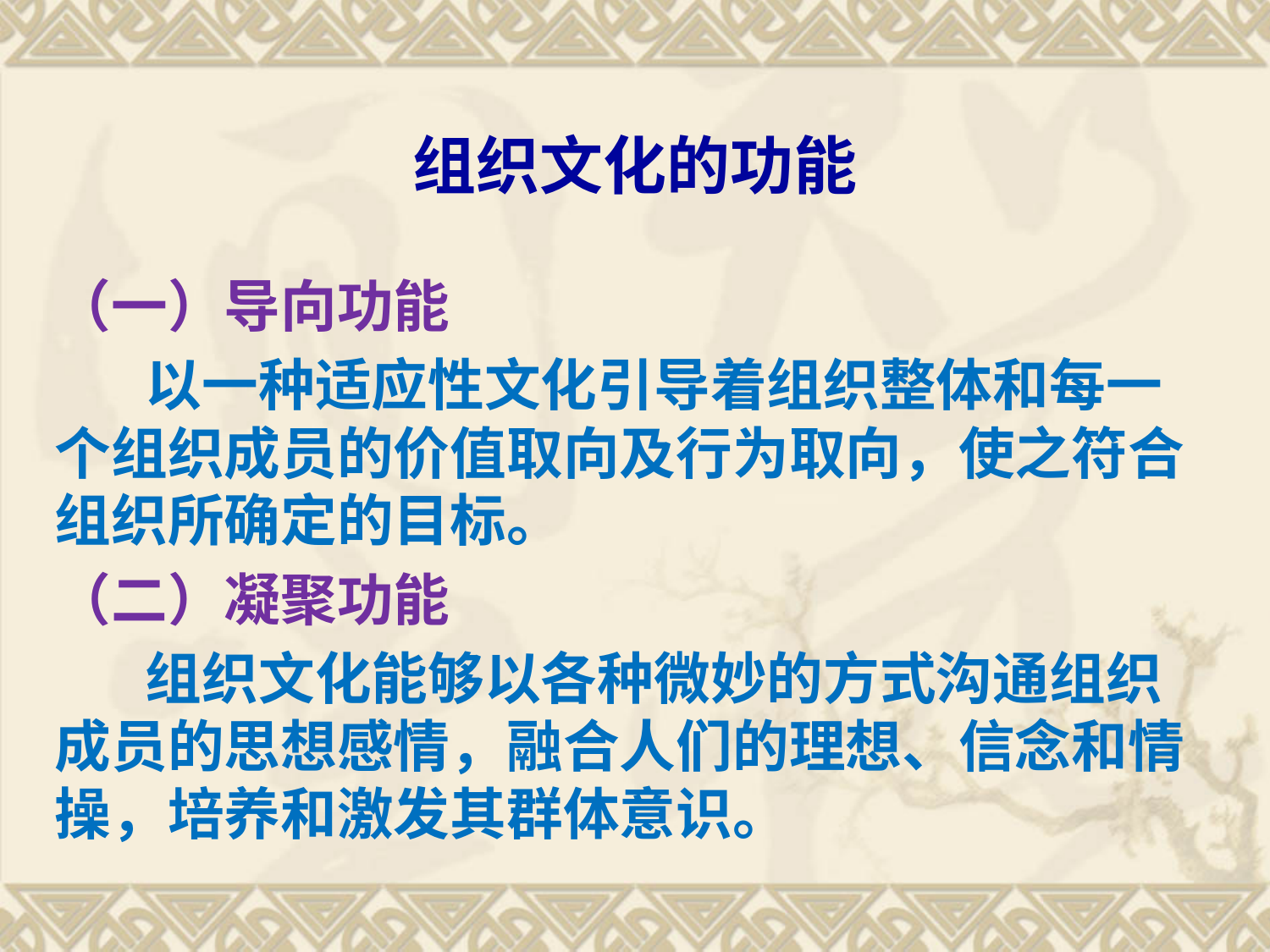

# 组织文化的功能
（一）导向功能
      以一种适应性文化引导着组织整体和每一个组织成员的价值取向及行为取向，使之符合组织所确定的目标。
（二）凝聚功能
      组织文化能够以各种微妙的方式沟通组织成员的思想感情，融合人们的理想、信念和情操，培养和激发其群体意识。